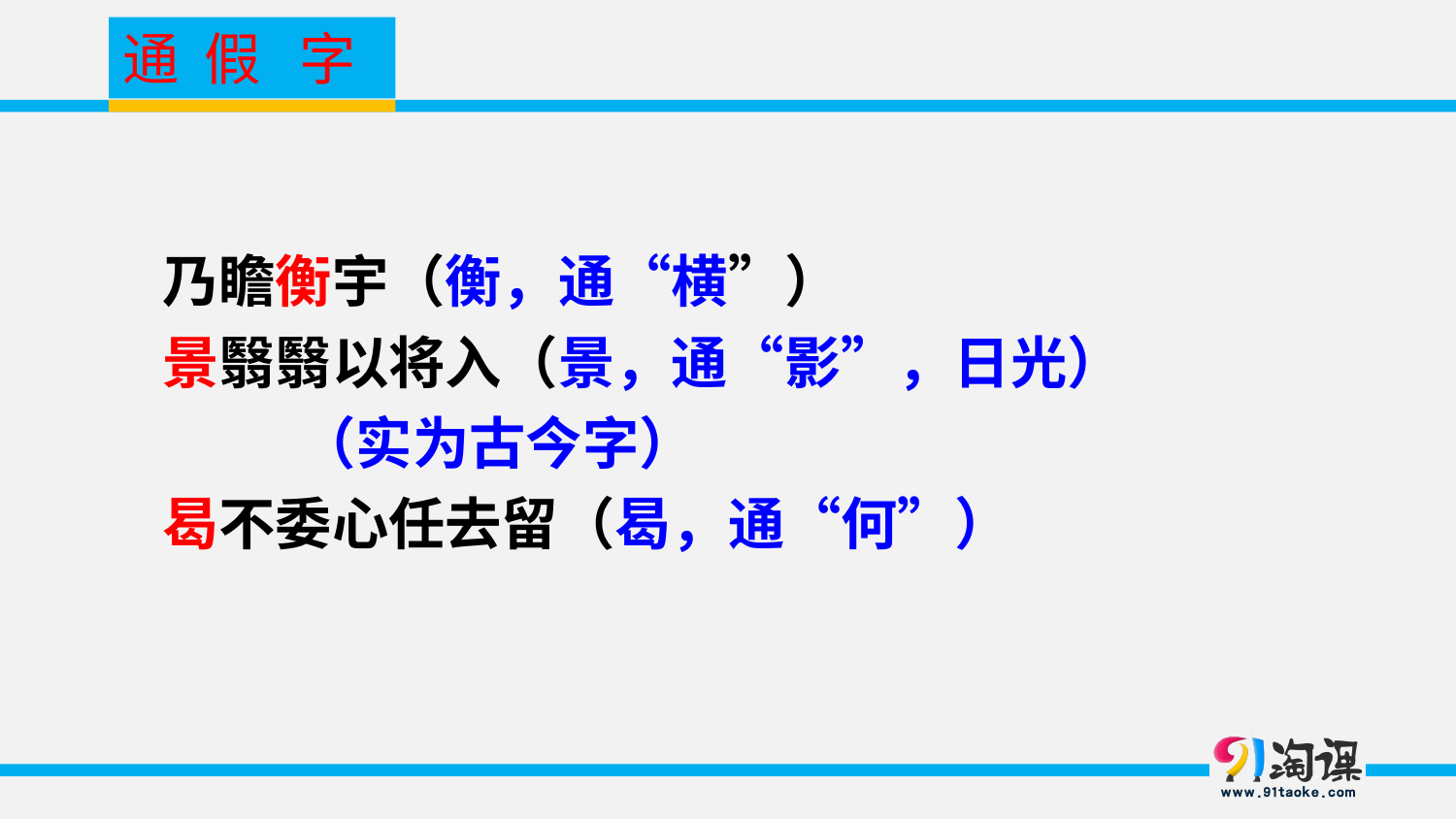

通  假   字
　乃瞻衡宇（衡，通“横”）
　景翳翳以将入（景，通“影”，日光）
              （实为古今字）
　曷不委心任去留（曷，通“何”）